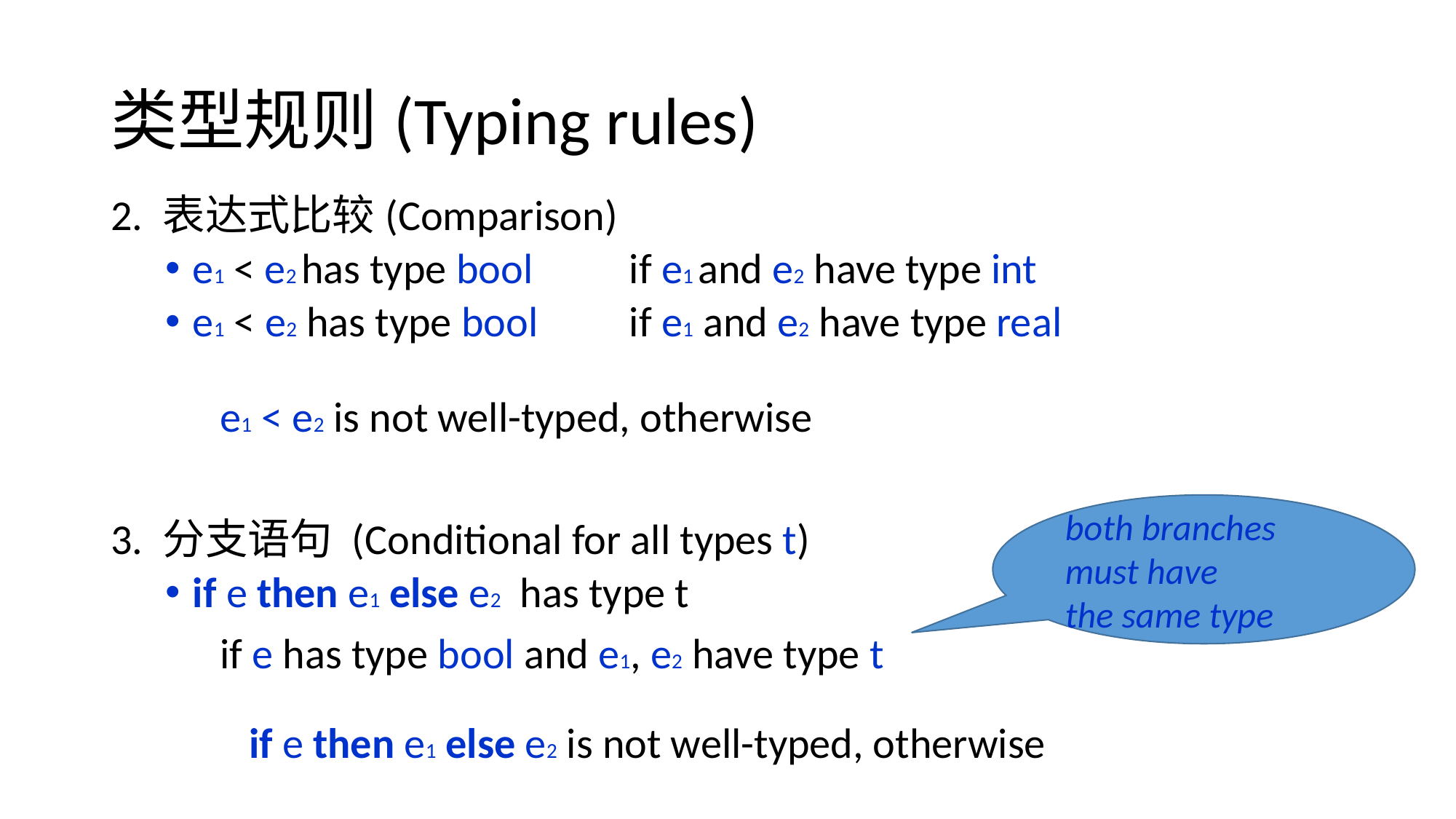

# 类型规则(Typing rules)
2. 表达式比较(Comparison)
e1  < e2 has type bool	if e1 and e2 have type int
e1 < e2 has type bool	if e1 and e2 have type real

	e1 < e2 is not well-typed, otherwise

3. 分支语句 (Conditional for all types t)
if e then e1 else e2 	has type t
	if e has type bool and e1, e2 have type t

     	   if e then e1 else e2 is not well-typed, otherwise
both branches
must have
the same type